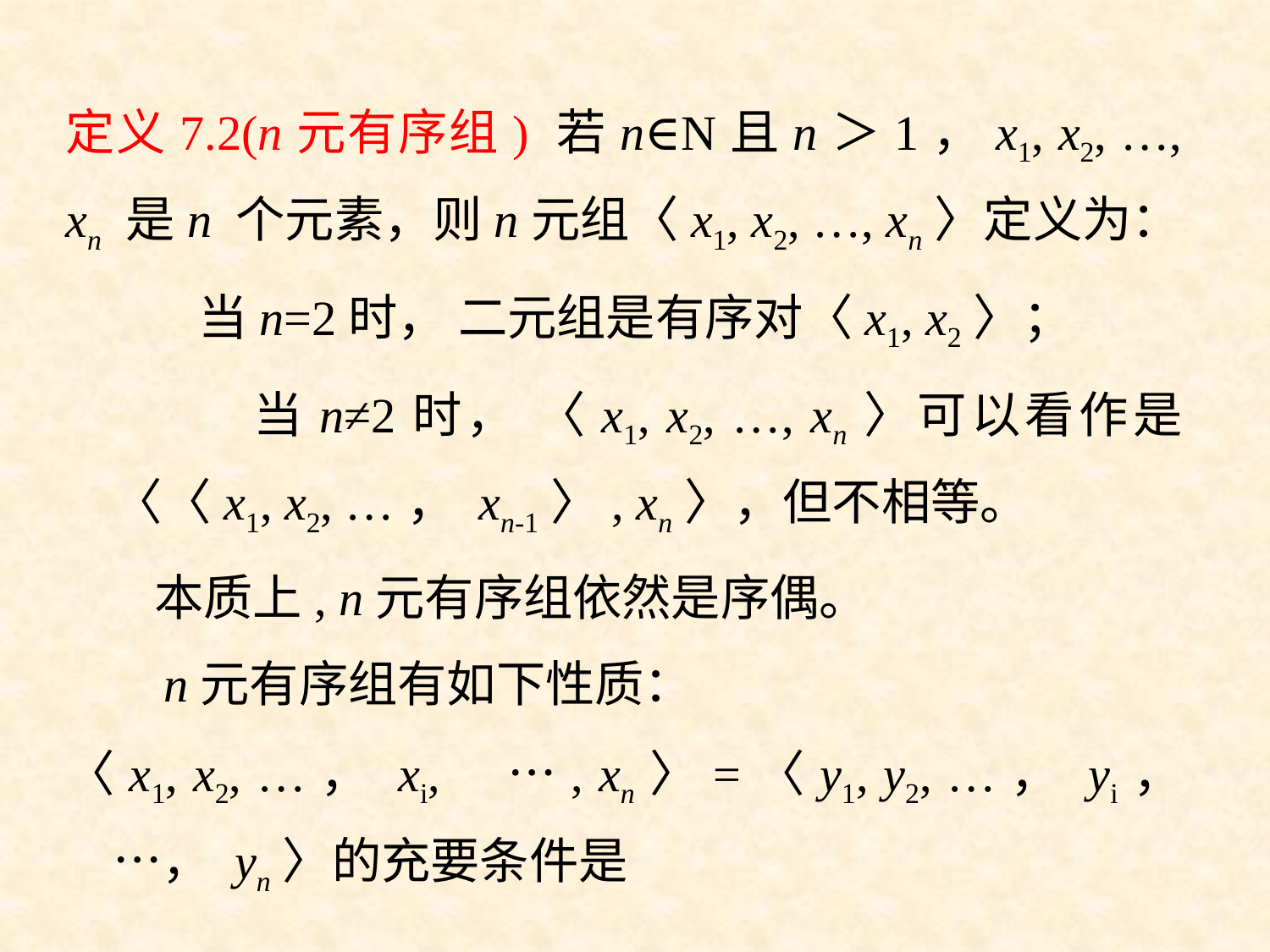

定义7.2(n元有序组) 若n∈N且n＞1，x1, x2, …, xn 是n 个元素，则n元组〈x1, x2, …, xn〉定义为：
           当n=2时， 二元组是有序对〈x1, x2〉；
           当n≠2时， 〈x1, x2, …, xn〉可以看作是〈〈x1, x2, …， xn-1〉, xn〉，但不相等。
       本质上, n元有序组依然是序偶。
        n元有序组有如下性质：
〈x1, x2, …， xi,　…, xn〉=〈y1, y2, …， yi， …， yn〉的充要条件是
            x1=y1, x2=y2, …, xi=yi, …, xn=yn。